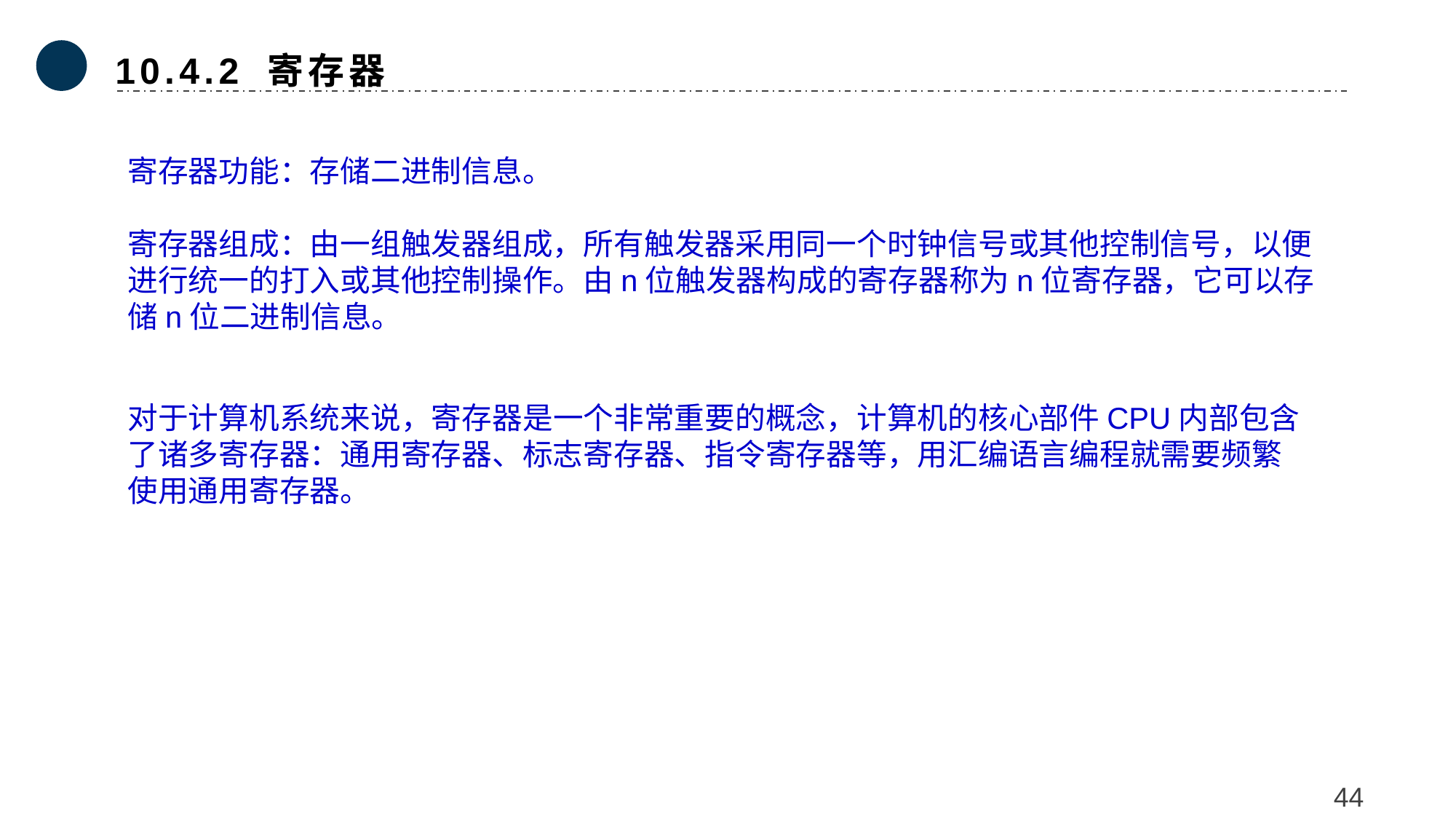

10.4.2 寄存器

寄存器功能：存储二进制信息。

寄存器组成：由一组触发器组成，所有触发器采用同一个时钟信号或其他控制信号，以便进行统一的打入或其他控制操作。由n位触发器构成的寄存器称为n位寄存器，它可以存储n位二进制信息。
对于计算机系统来说，寄存器是一个非常重要的概念，计算机的核心部件CPU内部包含了诸多寄存器：通用寄存器、标志寄存器、指令寄存器等，用汇编语言编程就需要频繁使用通用寄存器。